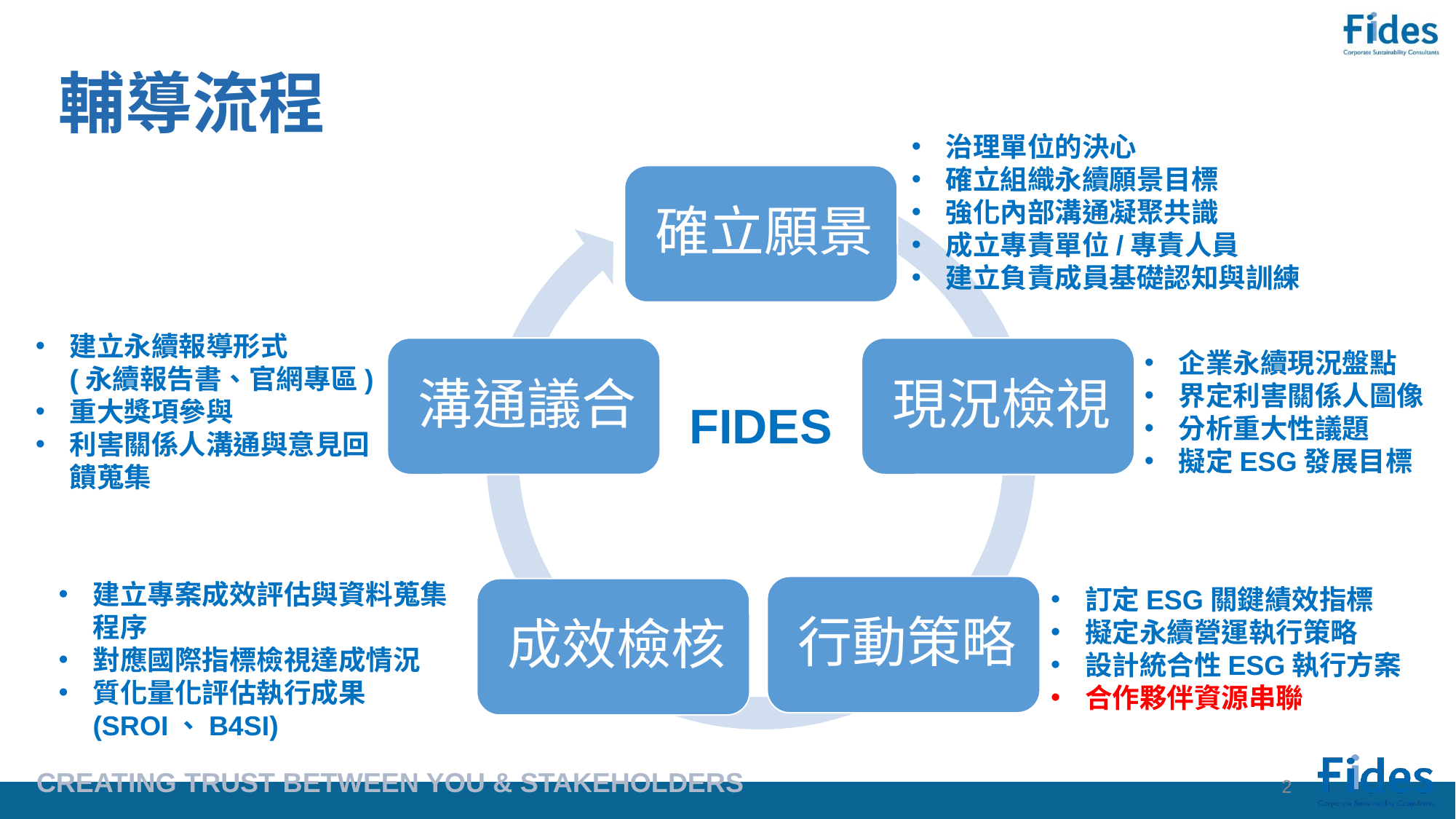

# 輔導流程
治理單位的決心
確立組織永續願景目標
強化內部溝通凝聚共識
成立專責單位/專責人員
建立負責成員基礎認知與訓練
確立願景
現況檢視
行動策略
成效檢核
溝通議合
建立永續報導形式
(永續報告書、官網專區)
重大獎項參與
利害關係人溝通與意見回饋蒐集
企業永續現況盤點
界定利害關係人圖像
分析重大性議題
擬定ESG發展目標
FIDES
建立專案成效評估與資料蒐集程序
對應國際指標檢視達成情況
質化量化評估執行成果(SROI、B4SI)
訂定ESG關鍵績效指標
擬定永續營運執行策略
設計統合性ESG執行方案
合作夥伴資源串聯